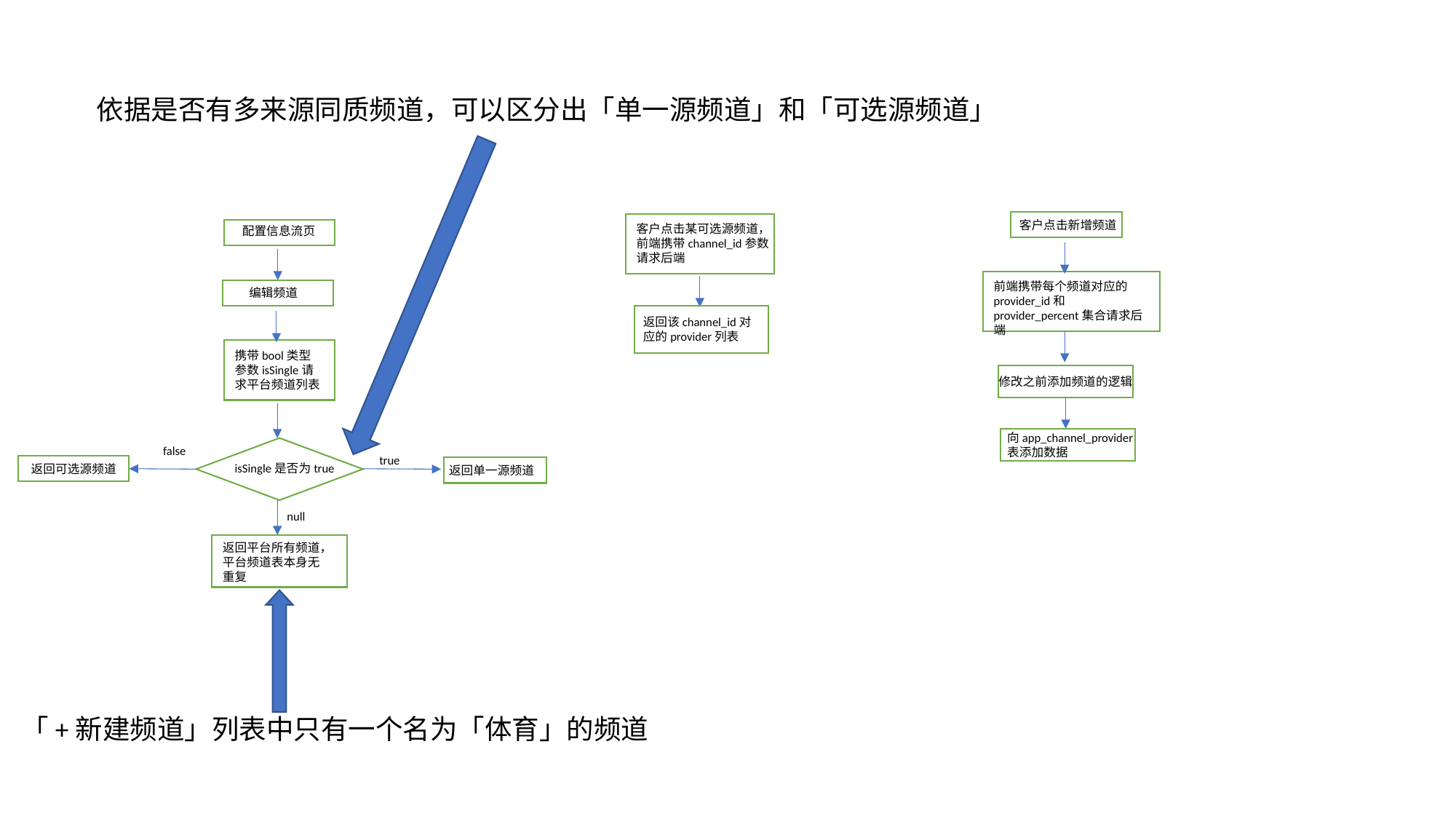

依据是否有多来源同质频道，可以区分出「单一源频道」和「可选源频道」

客户点击新增频道

客户点击某可选源频道，前端携带channel_id参数请求后端
配置信息流页

前端携带每个频道对应的provider_id和provider_percent集合请求后端

编辑频道

返回该channel_id对应的provider列表

携带bool类型参数isSingle请求平台频道列表

修改之前添加频道的逻辑
向app_channel_provider表添加数据

false

true
isSingle是否为true

返回可选源频道
返回单一源频道

null

返回平台所有频道，平台频道表本身无重复

「+新建频道」列表中只有一个名为「体育」的频道